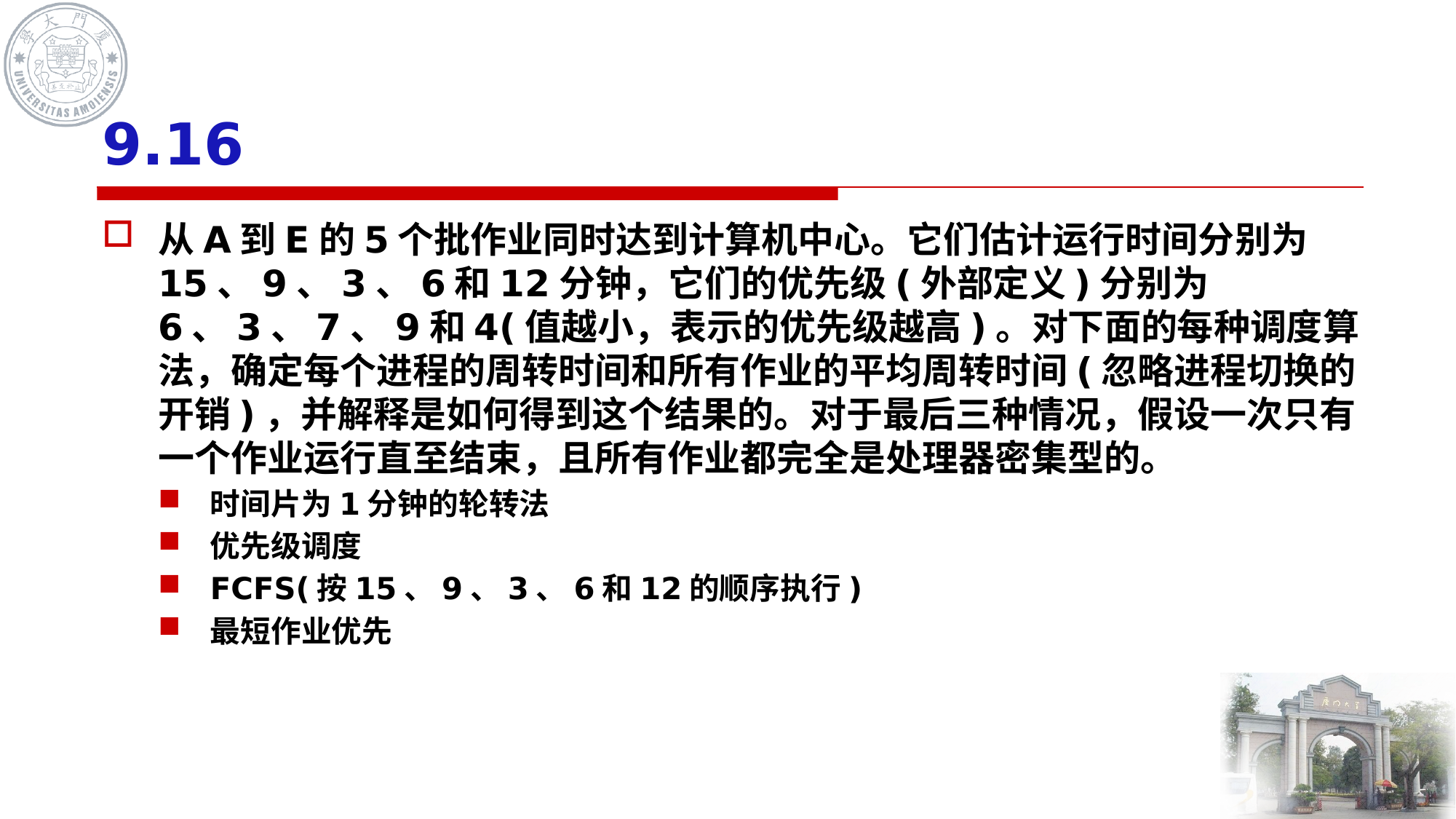

# 9.16
从A到E的5个批作业同时达到计算机中心。它们估计运行时间分别为15、9、3、6和12分钟，它们的优先级(外部定义)分别为6、3、7、9和4(值越小，表示的优先级越高)。对下面的每种调度算法，确定每个进程的周转时间和所有作业的平均周转时间(忽略进程切换的开销)，并解释是如何得到这个结果的。对于最后三种情况，假设一次只有一个作业运行直至结束，且所有作业都完全是处理器密集型的。
时间片为1分钟的轮转法
优先级调度
FCFS(按15、9、3、6和12的顺序执行)
最短作业优先